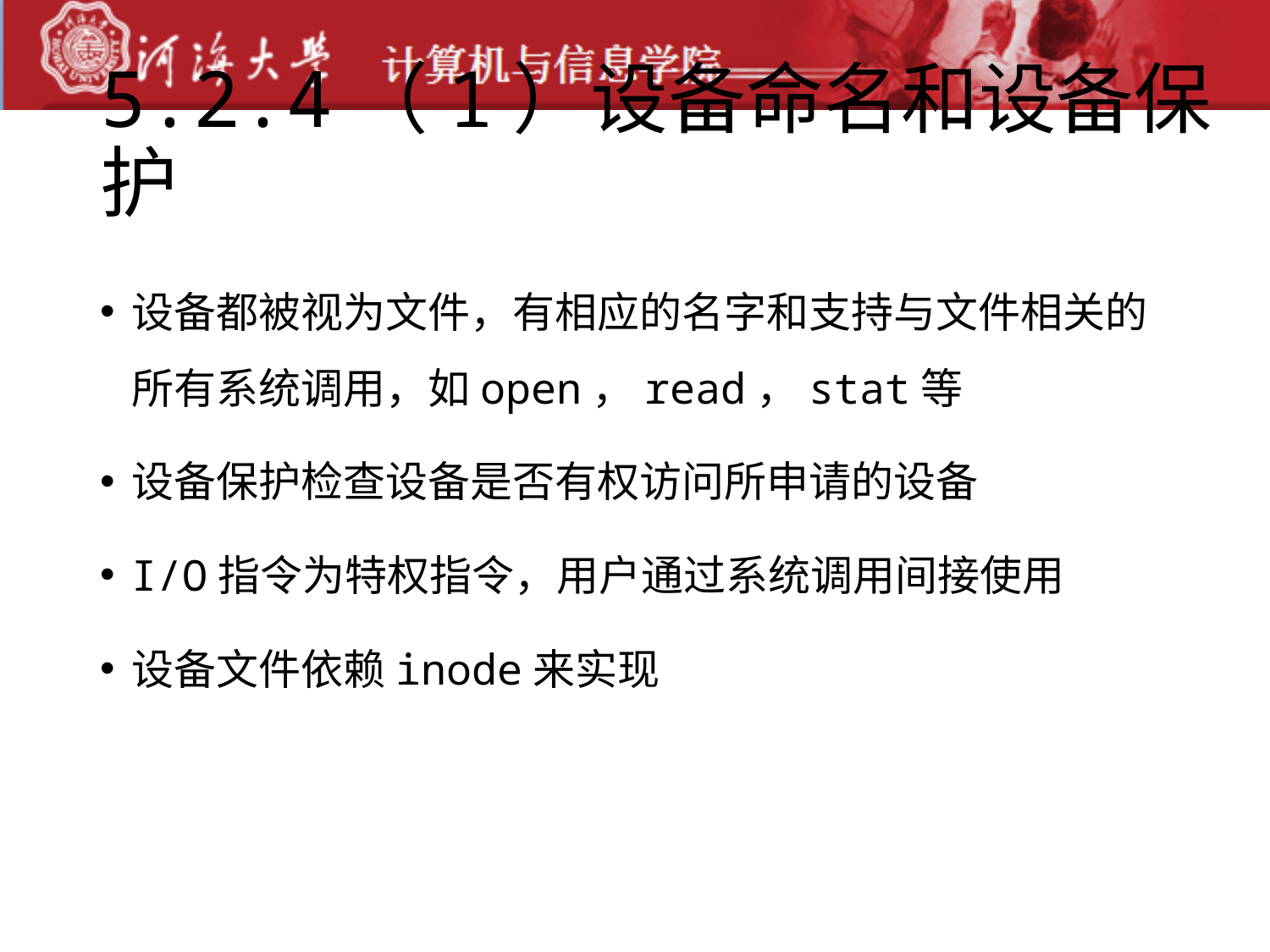

# 5.2.4（1）设备命名和设备保护
设备都被视为文件，有相应的名字和支持与文件相关的所有系统调用，如open，read，stat等
设备保护检查设备是否有权访问所申请的设备
I/O指令为特权指令，用户通过系统调用间接使用
设备文件依赖inode来实现